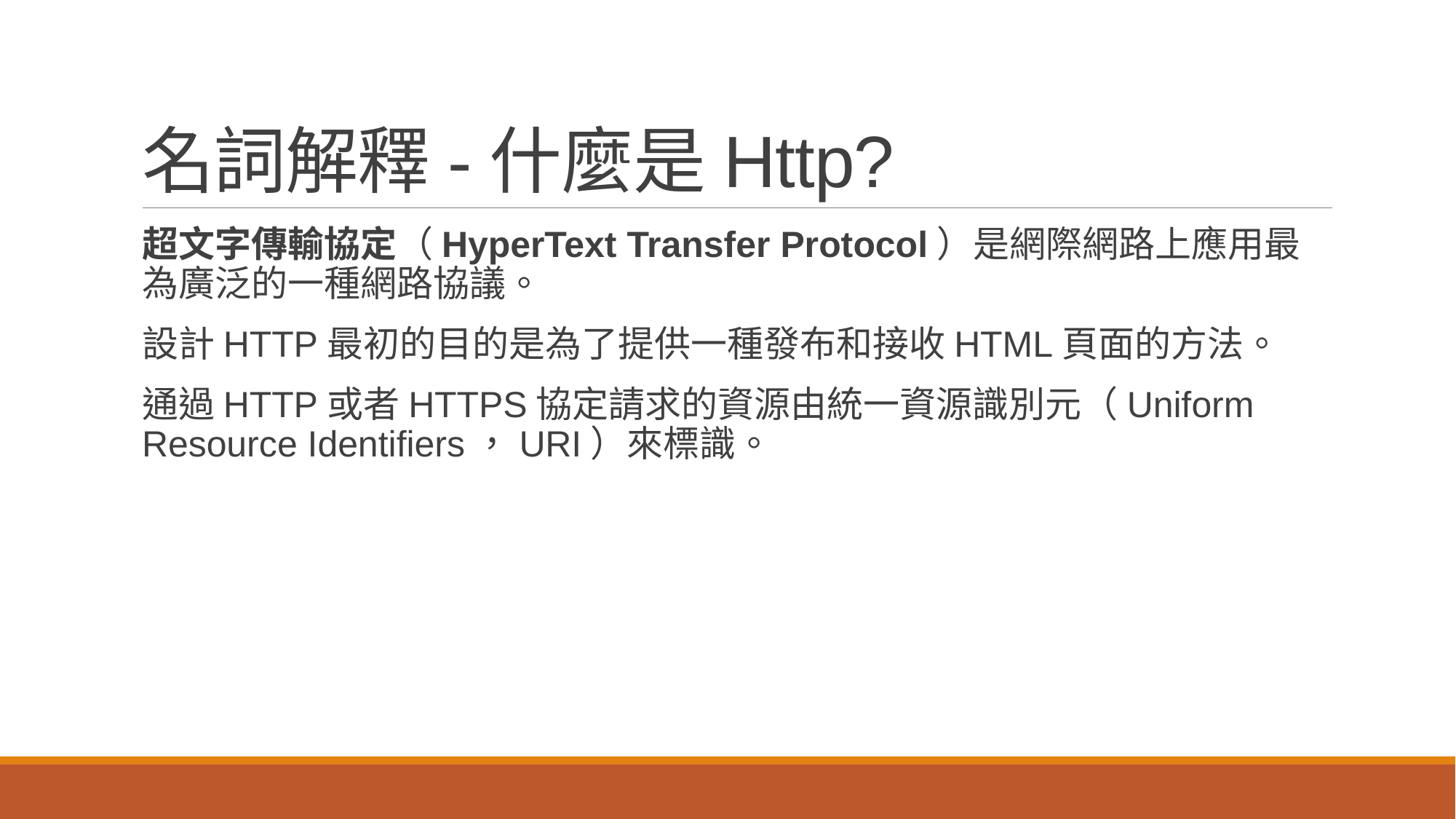

# 名詞解釋-什麼是Http?
超文字傳輸協定（HyperText Transfer Protocol）是網際網路上應用最為廣泛的一種網路協議。
設計HTTP最初的目的是為了提供一種發布和接收HTML頁面的方法。
通過HTTP或者HTTPS協定請求的資源由統一資源識別元（Uniform Resource Identifiers，URI）來標識。